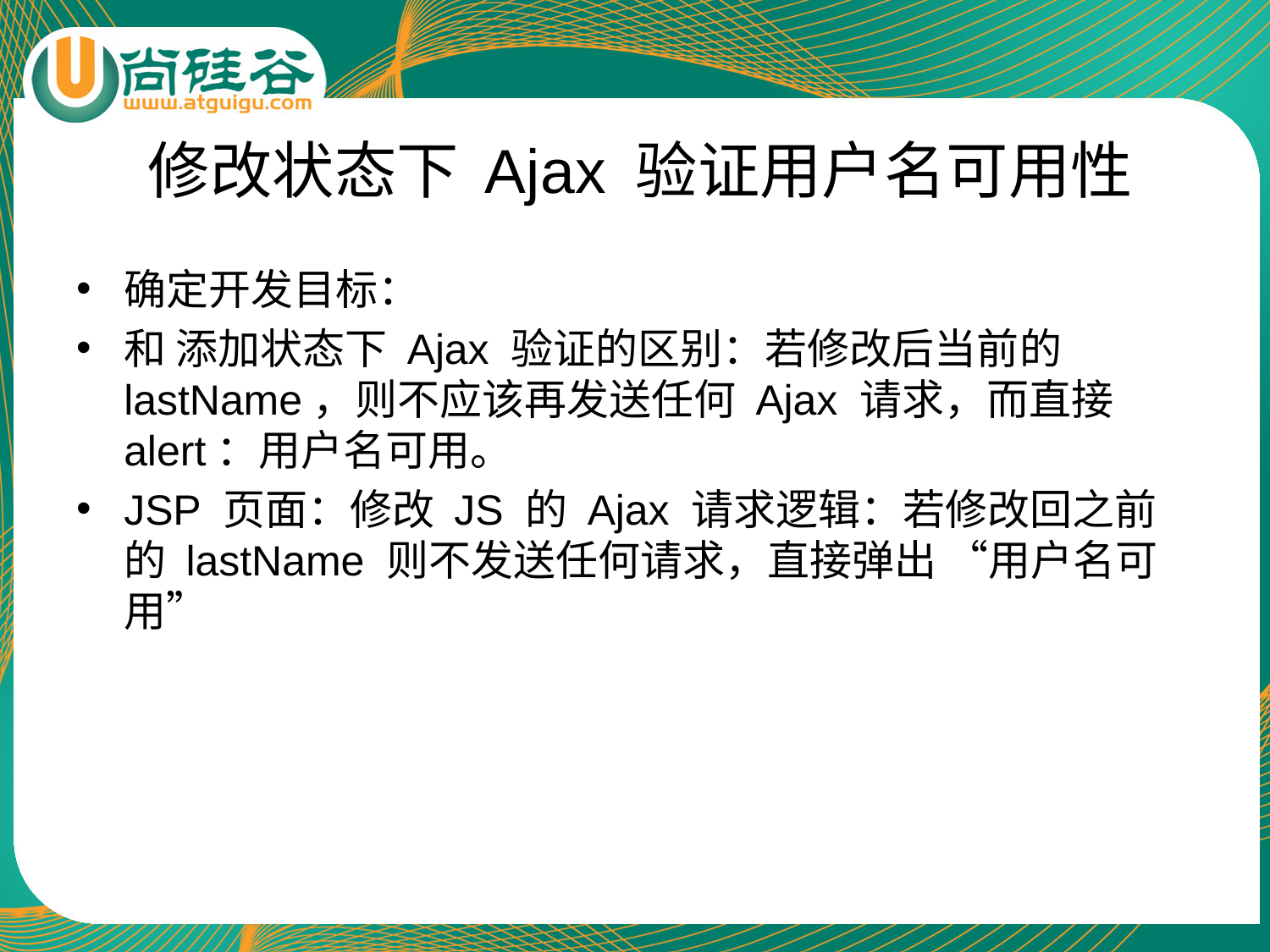

# 修改状态下 Ajax 验证用户名可用性
确定开发目标：
和 添加状态下 Ajax 验证的区别：若修改后当前的 lastName，则不应该再发送任何 Ajax 请求，而直接 alert：用户名可用。
JSP 页面：修改 JS 的 Ajax 请求逻辑：若修改回之前的 lastName 则不发送任何请求，直接弹出 “用户名可用”